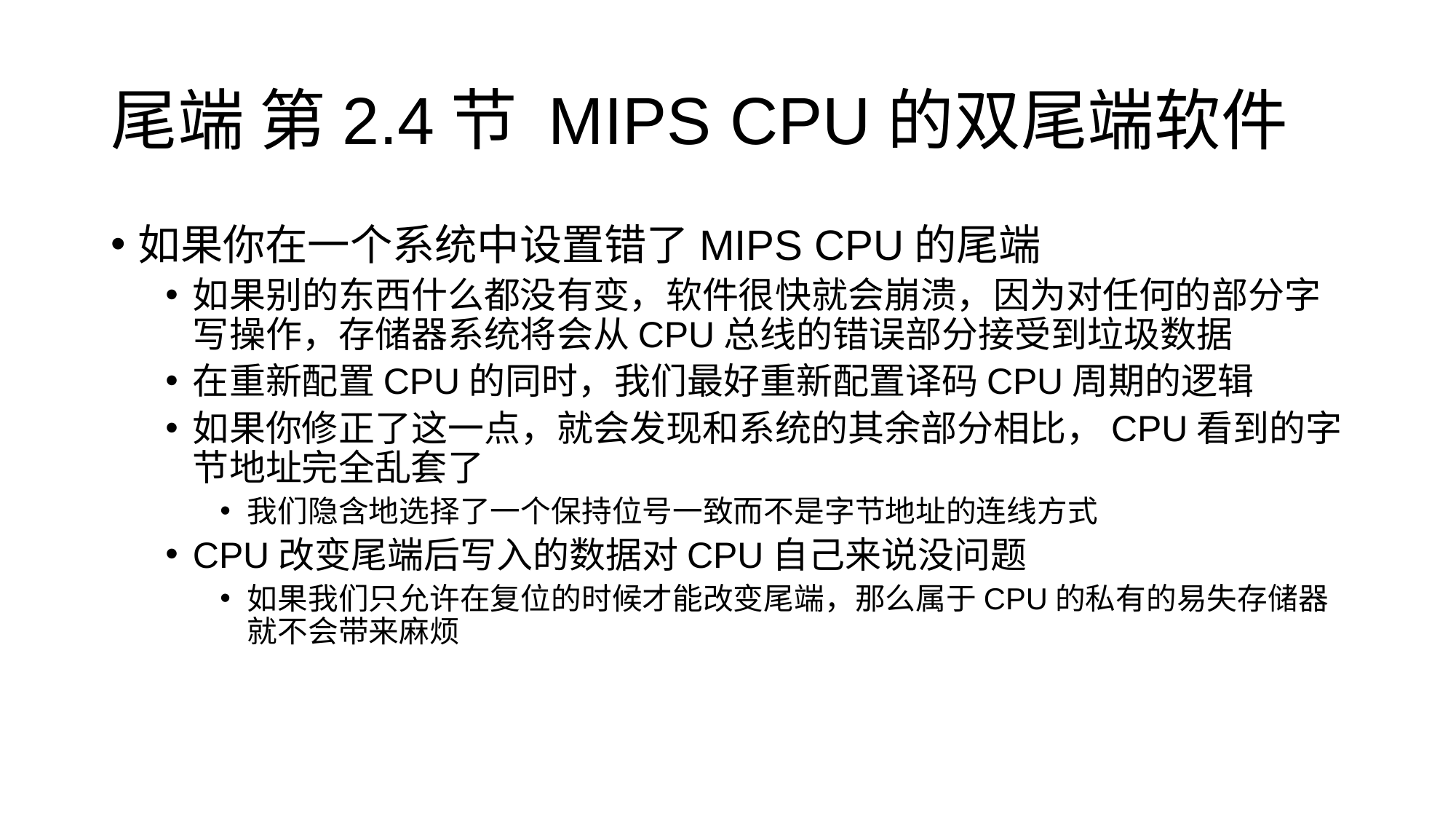

# 尾端 第2.4节 MIPS CPU的双尾端软件
如果你在一个系统中设置错了MIPS CPU的尾端
如果别的东西什么都没有变，软件很快就会崩溃，因为对任何的部分字写操作，存储器系统将会从CPU总线的错误部分接受到垃圾数据
在重新配置CPU的同时，我们最好重新配置译码CPU周期的逻辑
如果你修正了这一点，就会发现和系统的其余部分相比，CPU看到的字节地址完全乱套了
我们隐含地选择了一个保持位号一致而不是字节地址的连线方式
CPU改变尾端后写入的数据对CPU自己来说没问题
如果我们只允许在复位的时候才能改变尾端，那么属于CPU的私有的易失存储器就不会带来麻烦